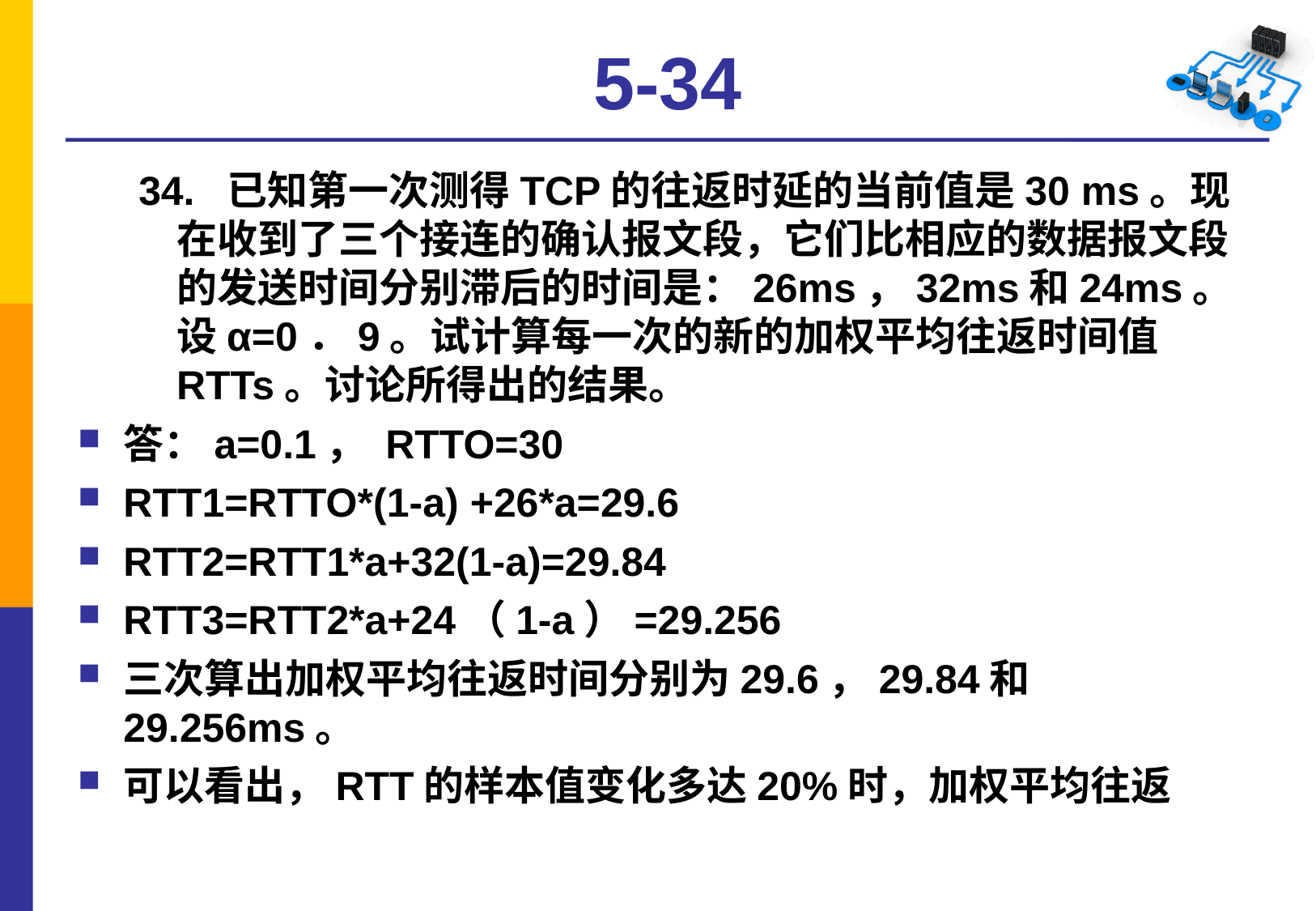

5-34
34.  已知第一次测得TCP的往返时延的当前值是30 ms。现在收到了三个接连的确认报文段，它们比相应的数据报文段的发送时间分别滞后的时间是：26ms，32ms和24ms。设α=0．9。试计算每一次的新的加权平均往返时间值RTTs。讨论所得出的结果。
答：a=0.1， RTTO=30
RTT1=RTTO*(1-a) +26*a=29.6
RTT2=RTT1*a+32(1-a)=29.84
RTT3=RTT2*a+24（1-a）=29.256
三次算出加权平均往返时间分别为29.6，29.84和29.256ms。
可以看出，RTT的样本值变化多达20%时，加权平均往返